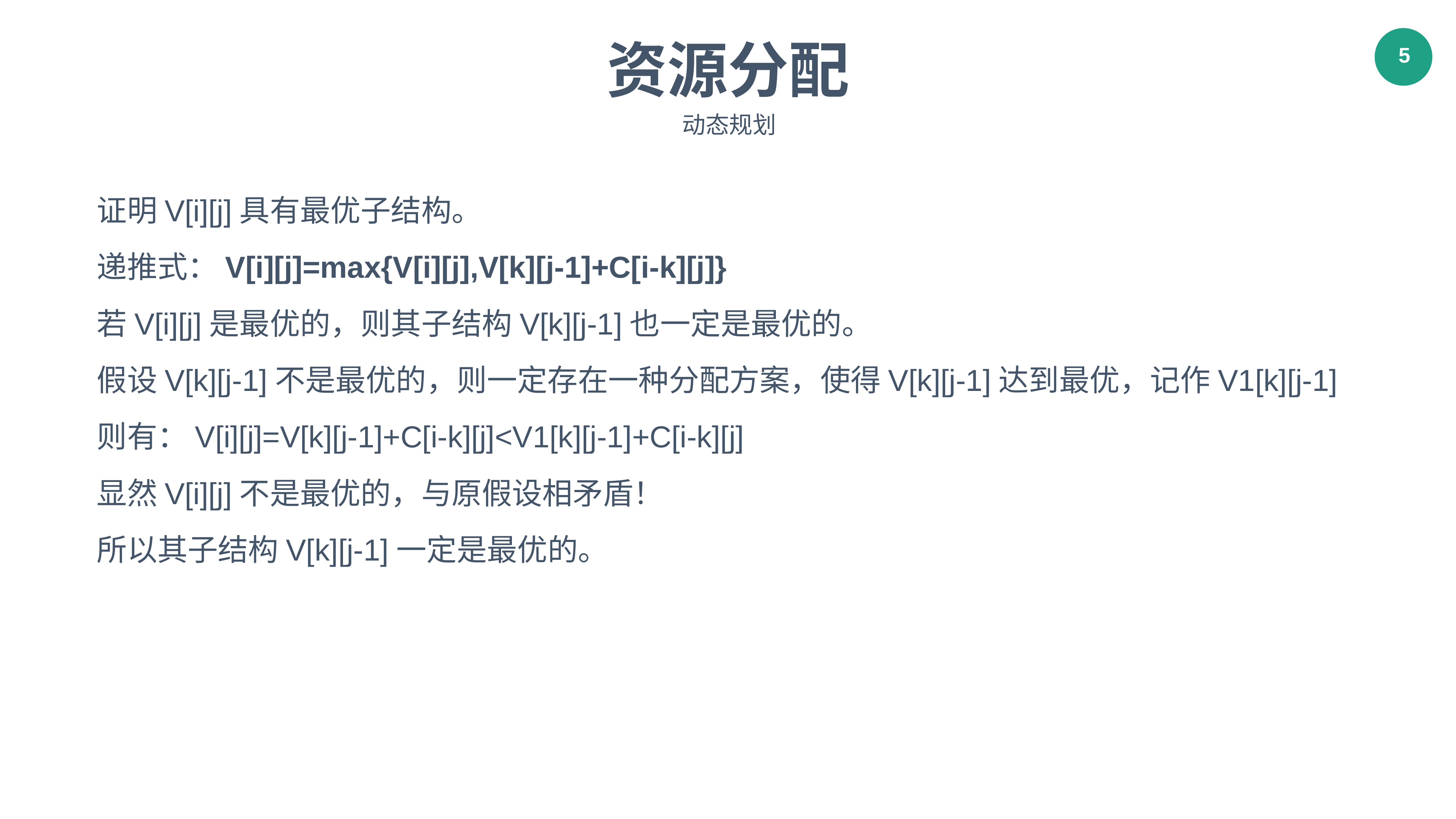

资源分配
动态规划
证明V[i][j]具有最优子结构。
递推式：V[i][j]=max{V[i][j],V[k][j-1]+C[i-k][j]}
若V[i][j]是最优的，则其子结构V[k][j-1]也一定是最优的。
假设V[k][j-1]不是最优的，则一定存在一种分配方案，使得V[k][j-1]达到最优，记作V1[k][j-1]
则有：V[i][j]=V[k][j-1]+C[i-k][j]<V1[k][j-1]+C[i-k][j]
显然V[i][j]不是最优的，与原假设相矛盾！
所以其子结构V[k][j-1]一定是最优的。